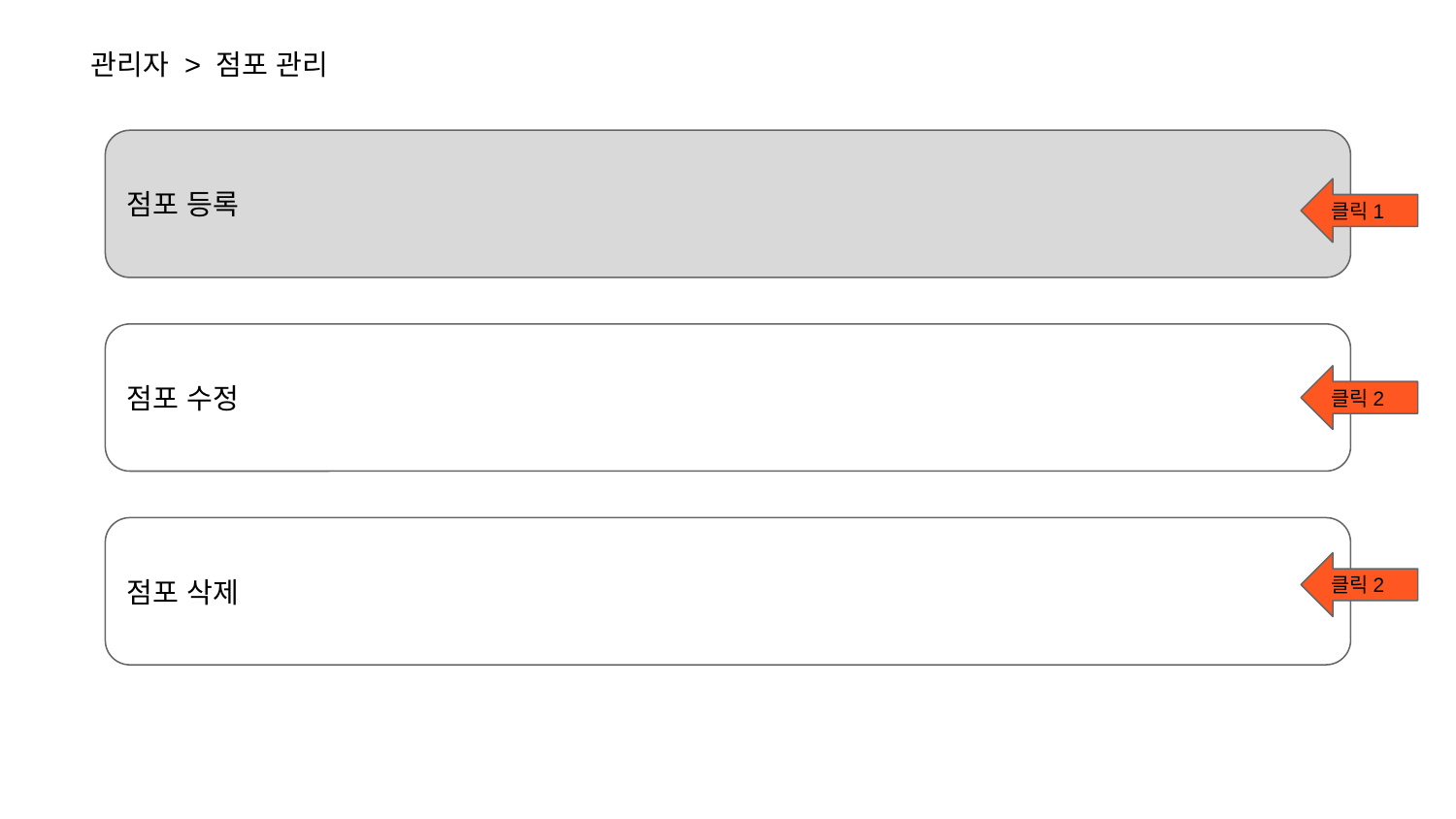

관리자 > 점포 관리
점포 등록
클릭1
점포 수정
클릭2
점포 삭제
클릭2